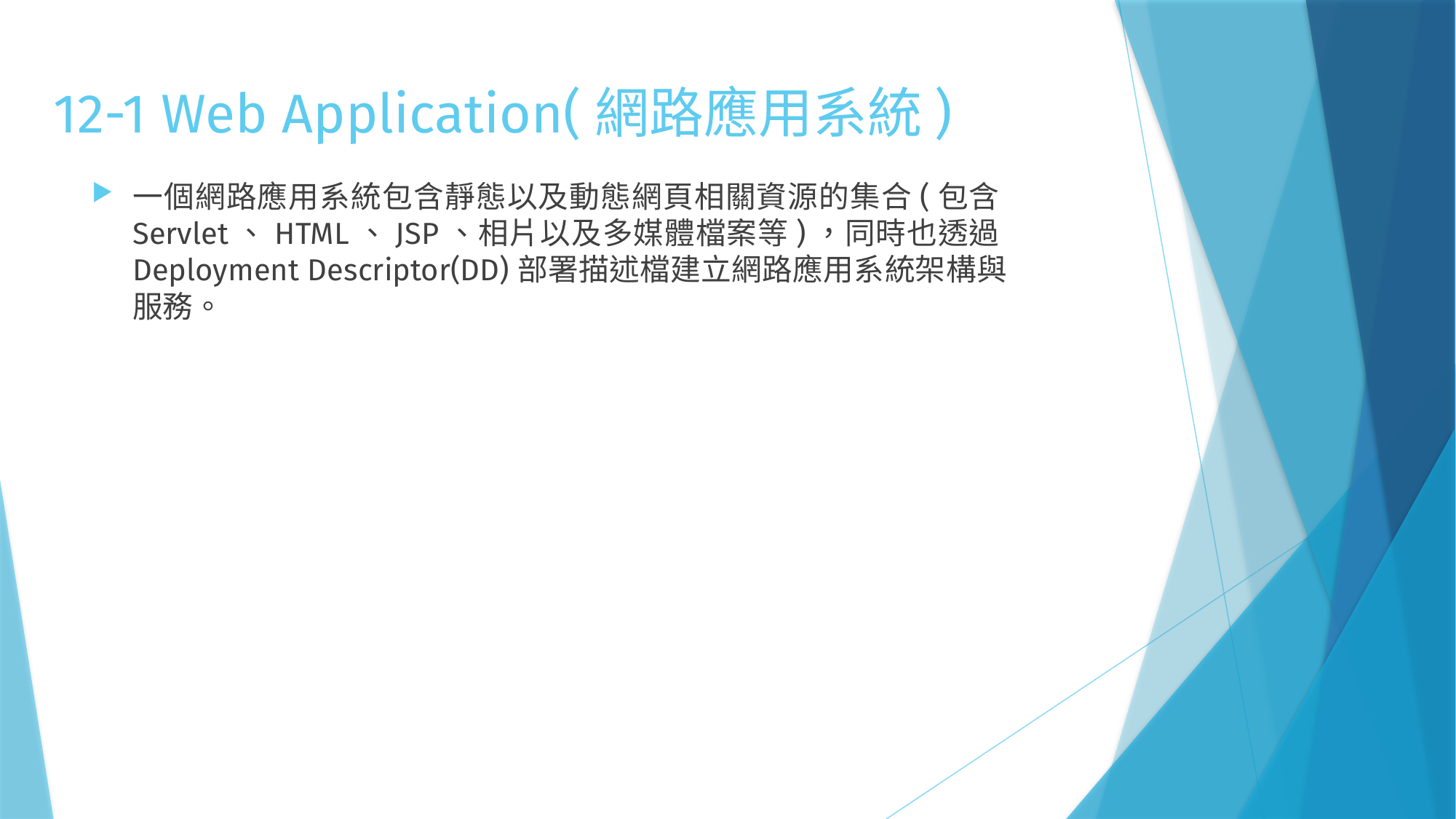

# 12-1 Web Application(網路應用系統)
一個網路應用系統包含靜態以及動態網頁相關資源的集合(包含Servlet、HTML、JSP、相片以及多媒體檔案等)，同時也透過Deployment Descriptor(DD)部署描述檔建立網路應用系統架構與服務。